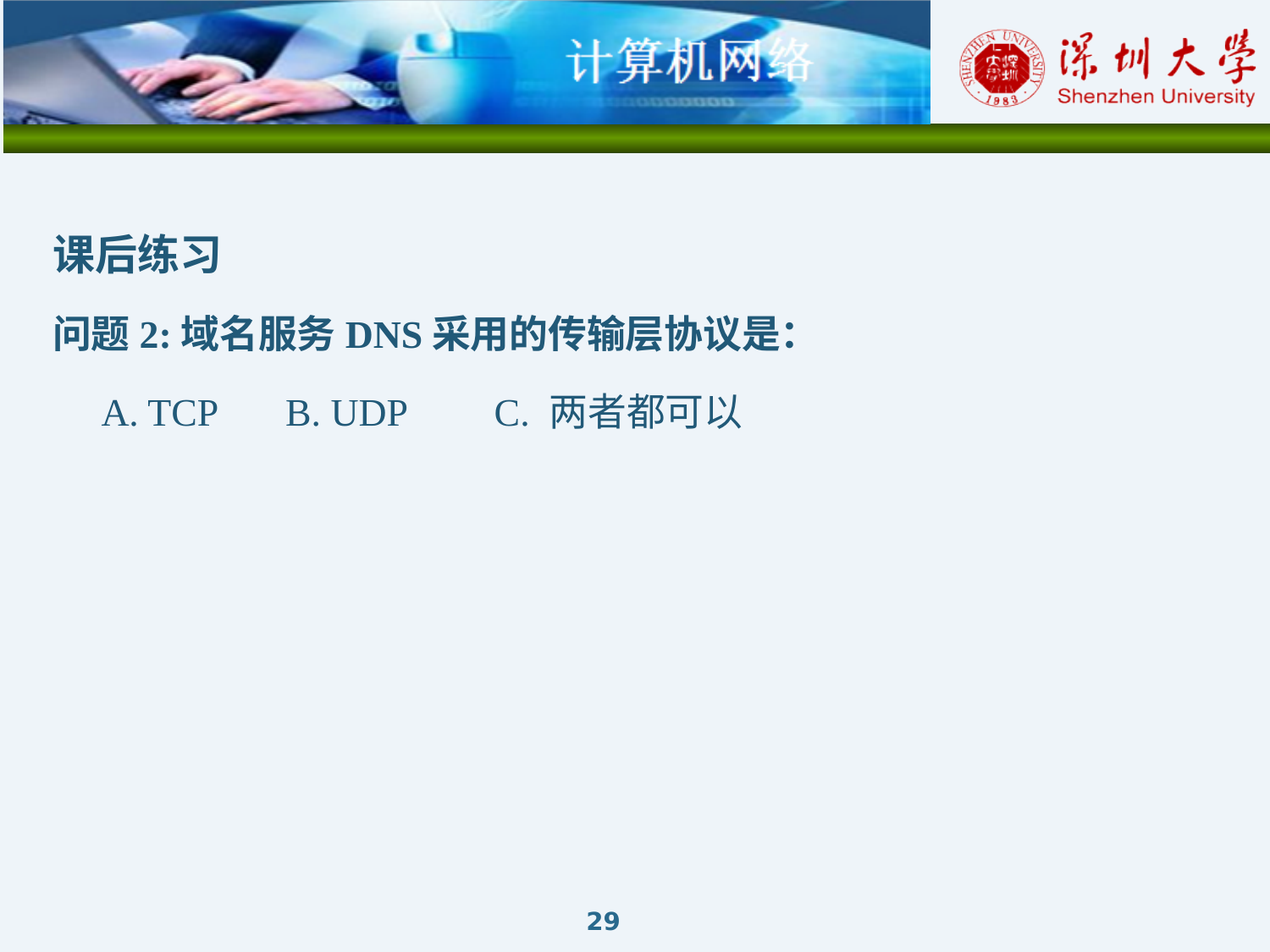

课后练习
问题2:域名服务DNS采用的传输层协议是：
     A. TCP       B. UDP         C. 两者都可以
29